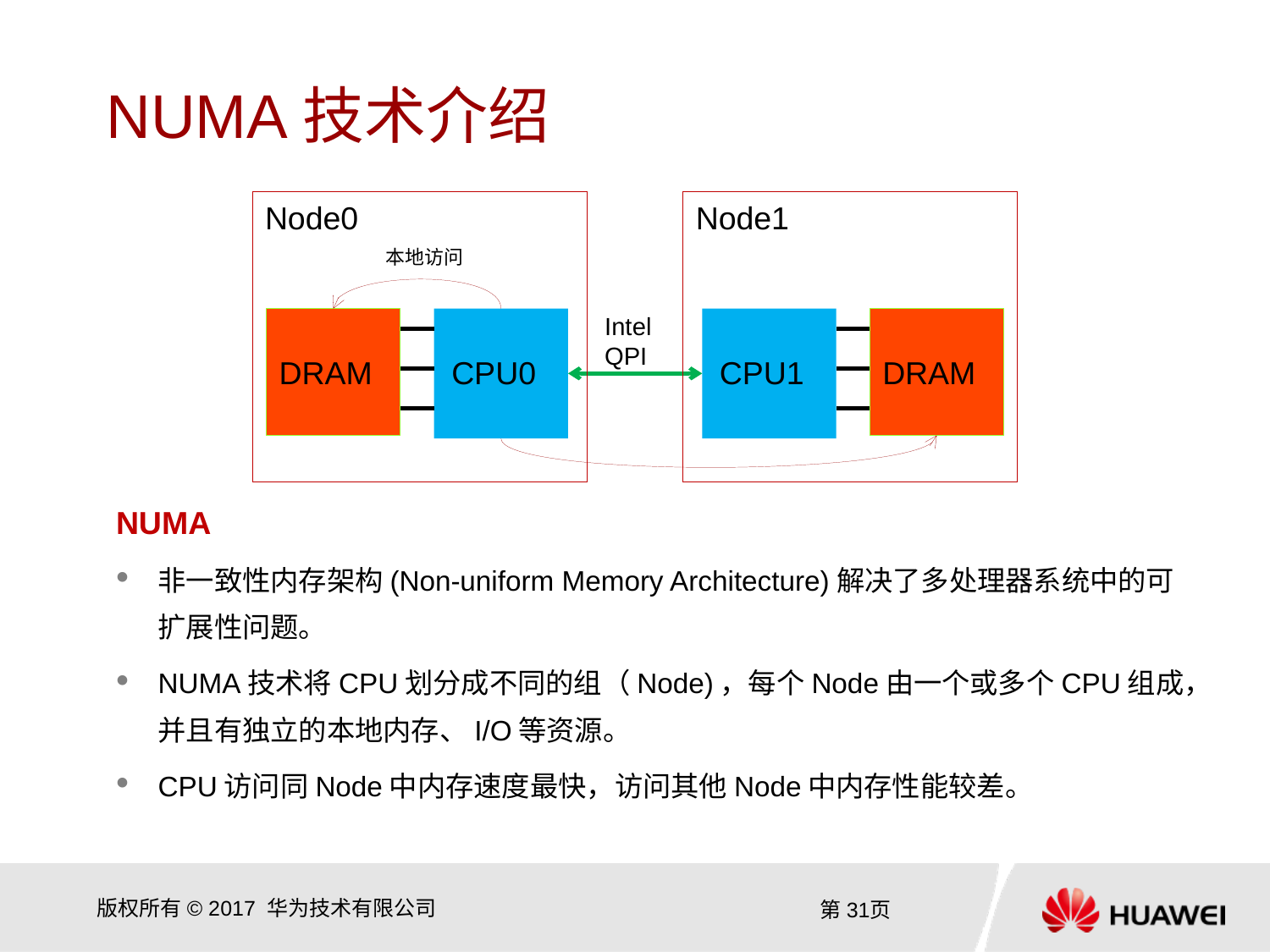

# NUMA技术介绍
Node0
Node1
本地访问
Intel QPI

DRAM

 CPU0

 CPU1

DRAM

NUMA
非一致性内存架构(Non-uniform Memory Architecture)解决了多处理器系统中的可扩展性问题。
NUMA技术将CPU划分成不同的组（Node)，每个Node由一个或多个CPU组成，并且有独立的本地内存、I/O等资源。
CPU访问同Node中内存速度最快，访问其他Node中内存性能较差。